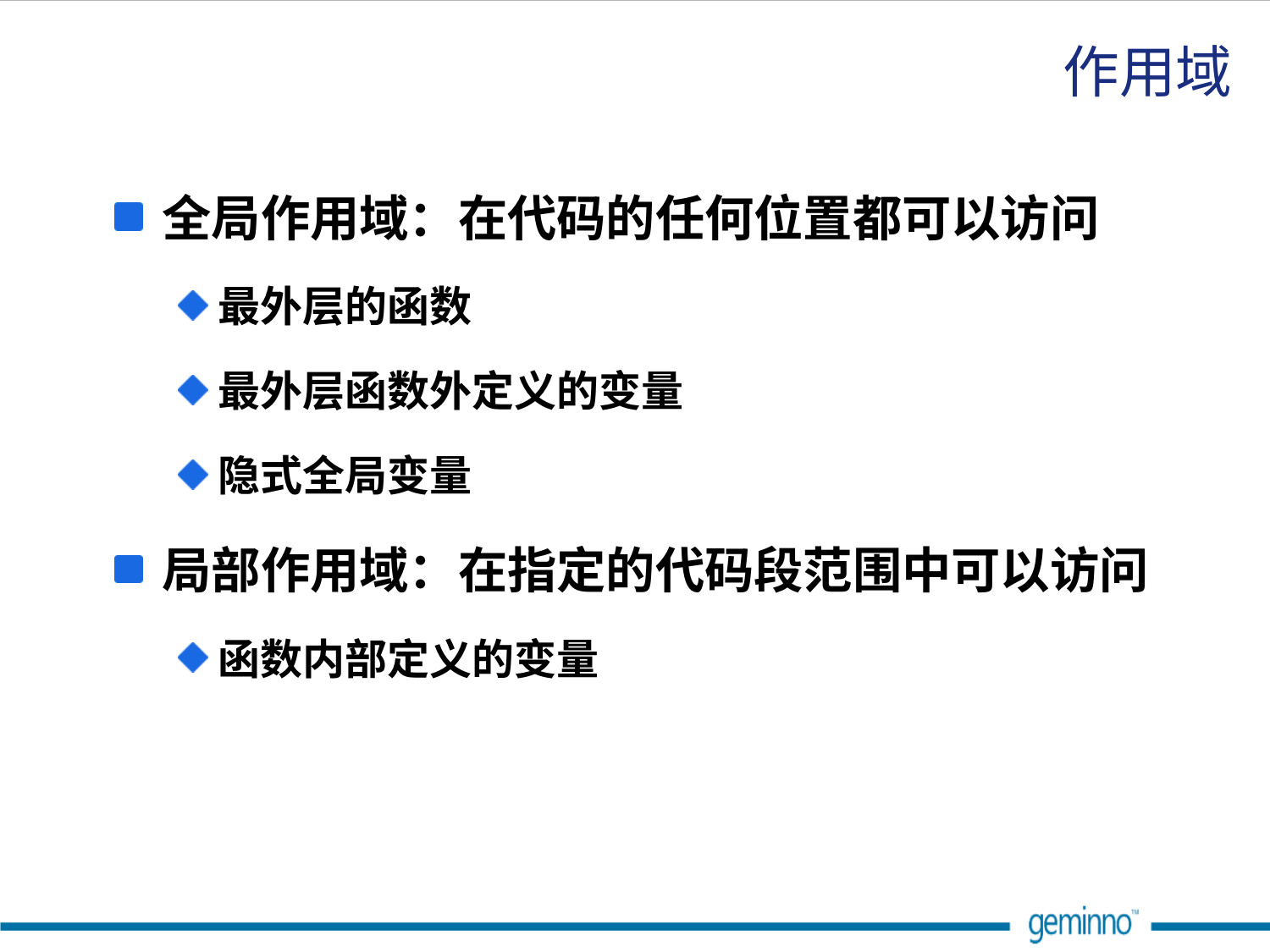

# 作用域
全局作用域：在代码的任何位置都可以访问
最外层的函数
最外层函数外定义的变量
隐式全局变量
局部作用域：在指定的代码段范围中可以访问
函数内部定义的变量